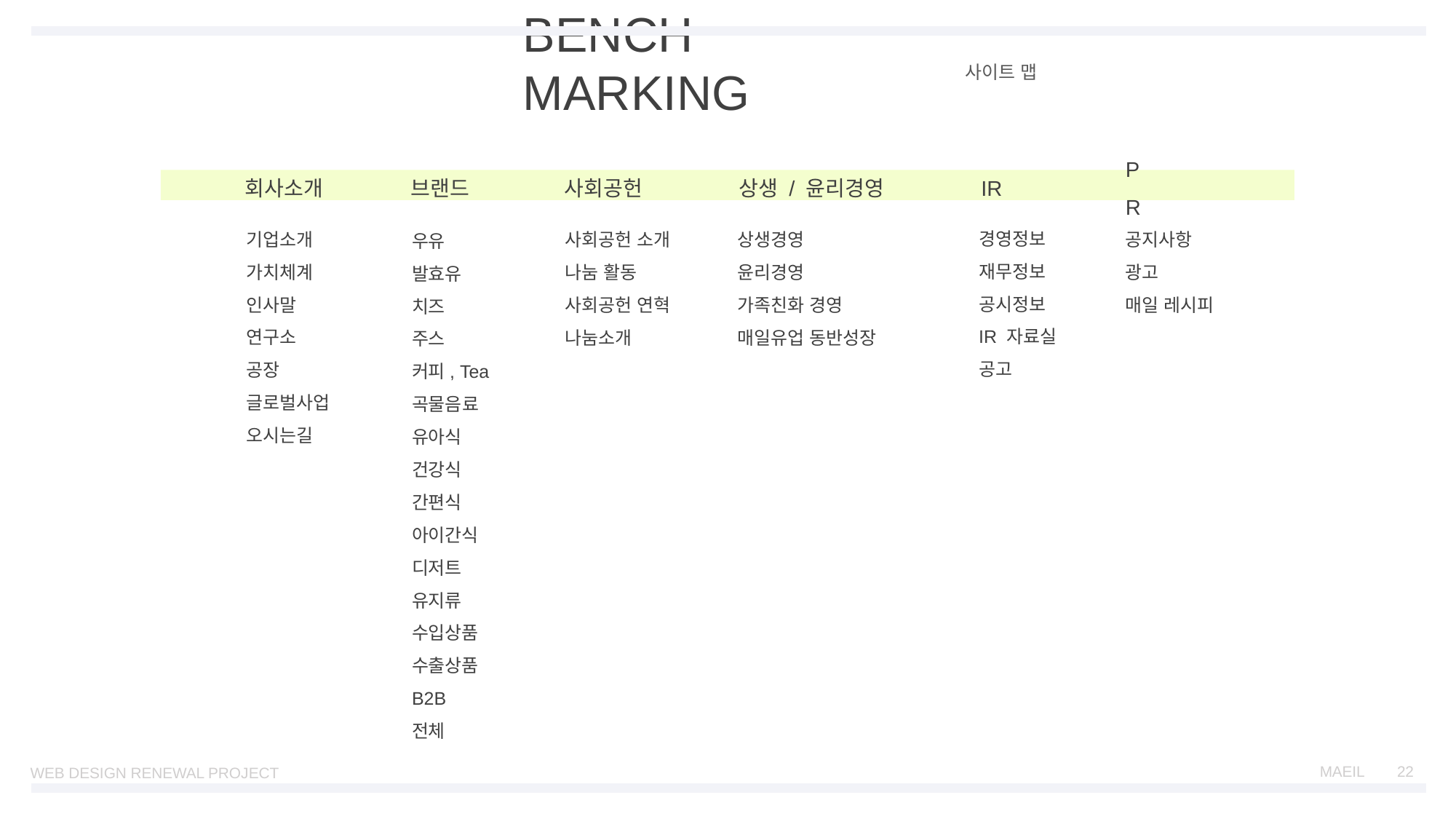

BENCH MARKING
사이트 맵
회사소개
브랜드
사회공헌
상생 / 윤리경영
IR
PR

기업소개
가치체계
인사말
연구소
공장
글로벌사업
오시는길
우유
발효유
치즈
주스
커피, Tea
곡물음료
유아식
건강식
간편식
아이간식
디저트
유지류
수입상품
수출상품
B2B
전체
공지사항
광고
매일 레시피
경영정보
재무정보
공시정보
IR 자료실
공고
사회공헌 소개
나눔 활동
사회공헌 연혁
나눔소개
상생경영
윤리경영
가족친화 경영
매일유업 동반성장
MAEIL
22
WEB DESIGN RENEWAL PROJECT